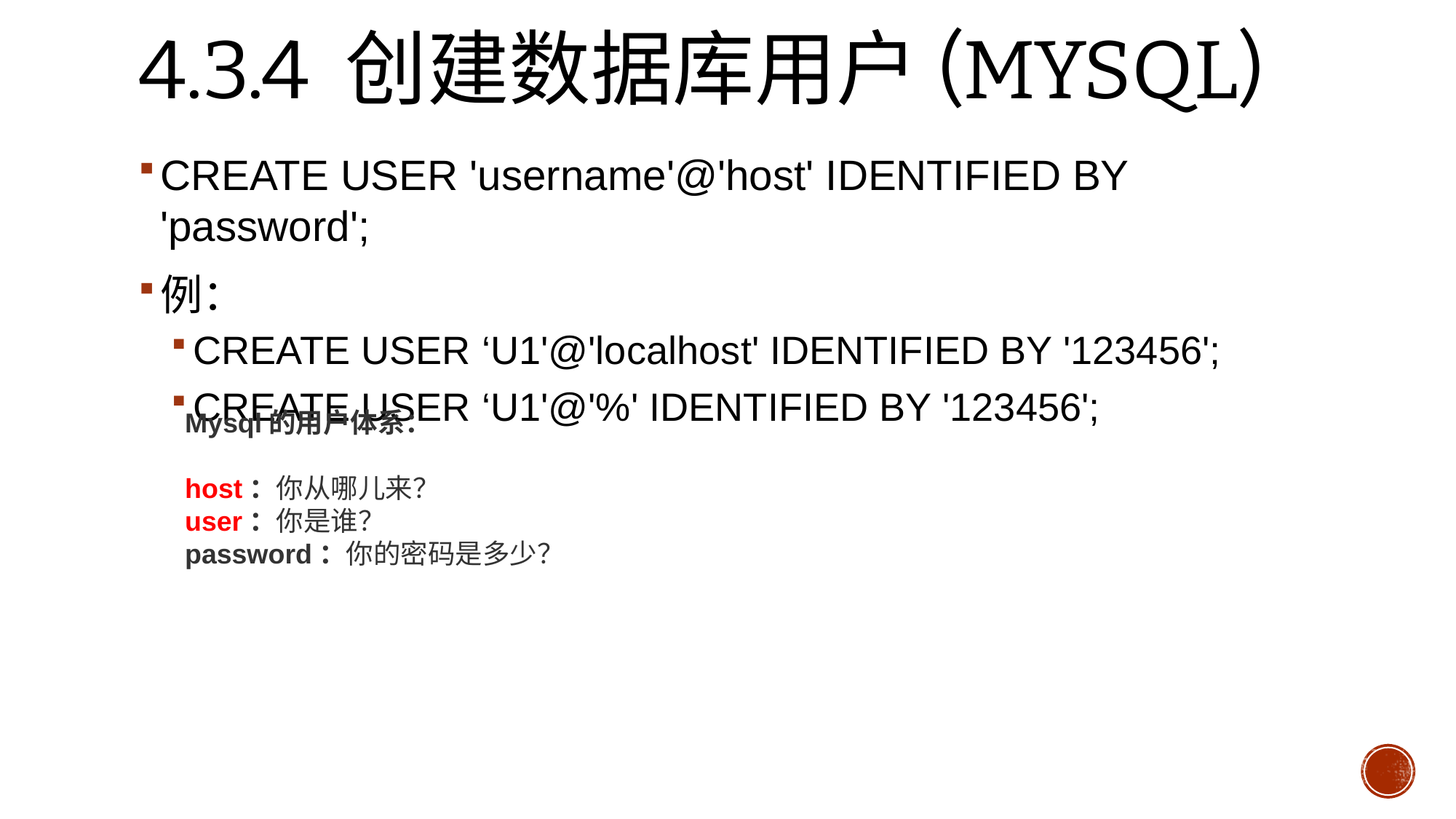

# 4.3.4 创建数据库用户(Mysql)
CREATE USER 'username'@'host' IDENTIFIED BY 'password';
例：
CREATE USER ‘U1'@'localhost' IDENTIFIED BY '123456';
CREATE USER ‘U1'@'%' IDENTIFIED BY '123456';
Mysql的用户体系：

host：你从哪儿来？
user：你是谁？
password：你的密码是多少？
36